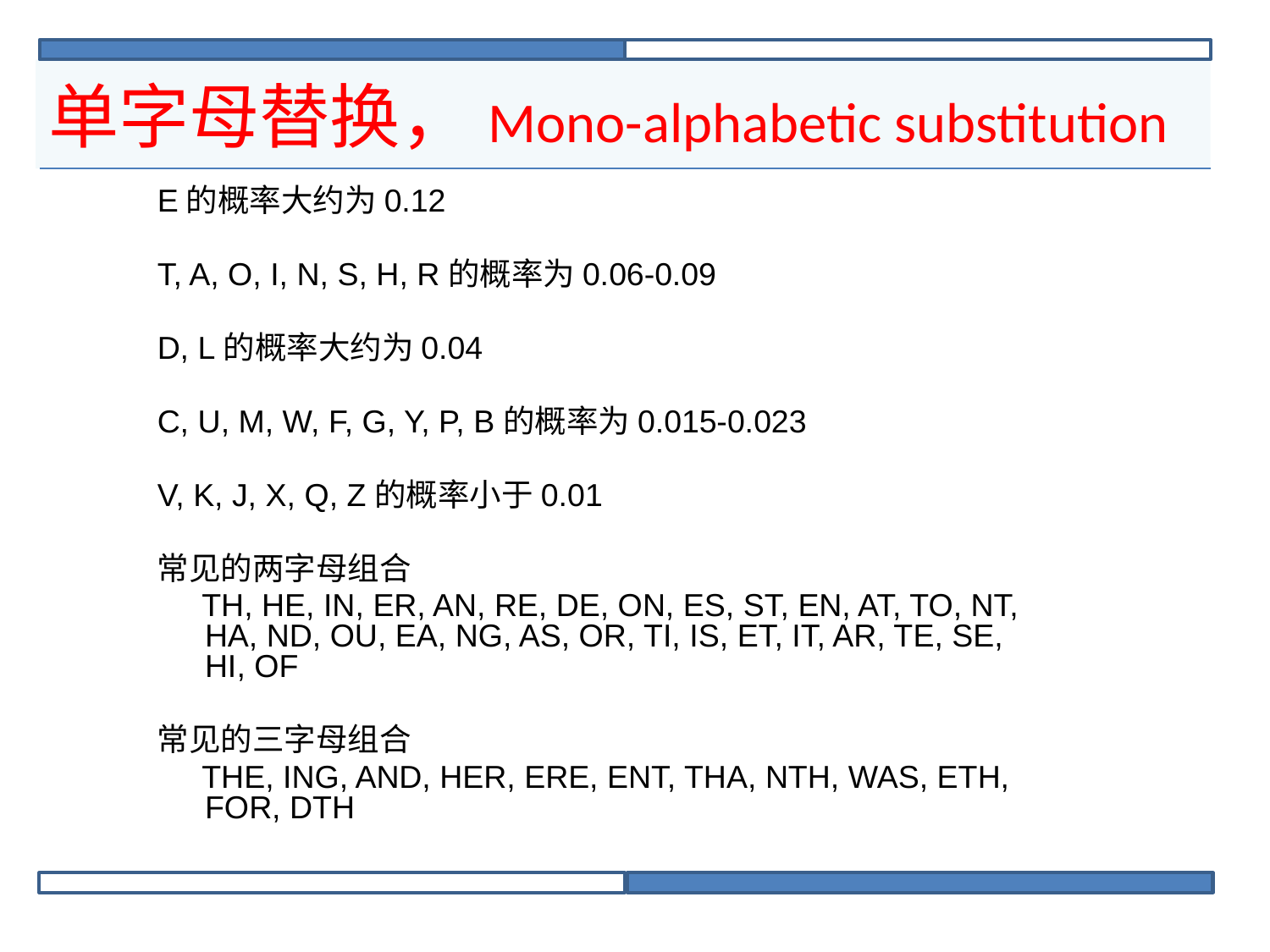

# 单字母替换，Mono-alphabetic substitution
E的概率大约为0.12

T, A, O, I, N, S, H, R的概率为0.06-0.09

D, L的概率大约为0.04

C, U, M, W, F, G, Y, P, B的概率为0.015-0.023

V, K, J, X, Q, Z的概率小于0.01

常见的两字母组合
     TH, HE, IN, ER, AN, RE, DE, ON, ES, ST, EN, AT, TO, NT, HA, ND, OU, EA, NG, AS, OR, TI, IS, ET, IT, AR, TE, SE, HI, OF

常见的三字母组合
     THE, ING, AND, HER, ERE, ENT, THA, NTH, WAS, ETH, FOR, DTH